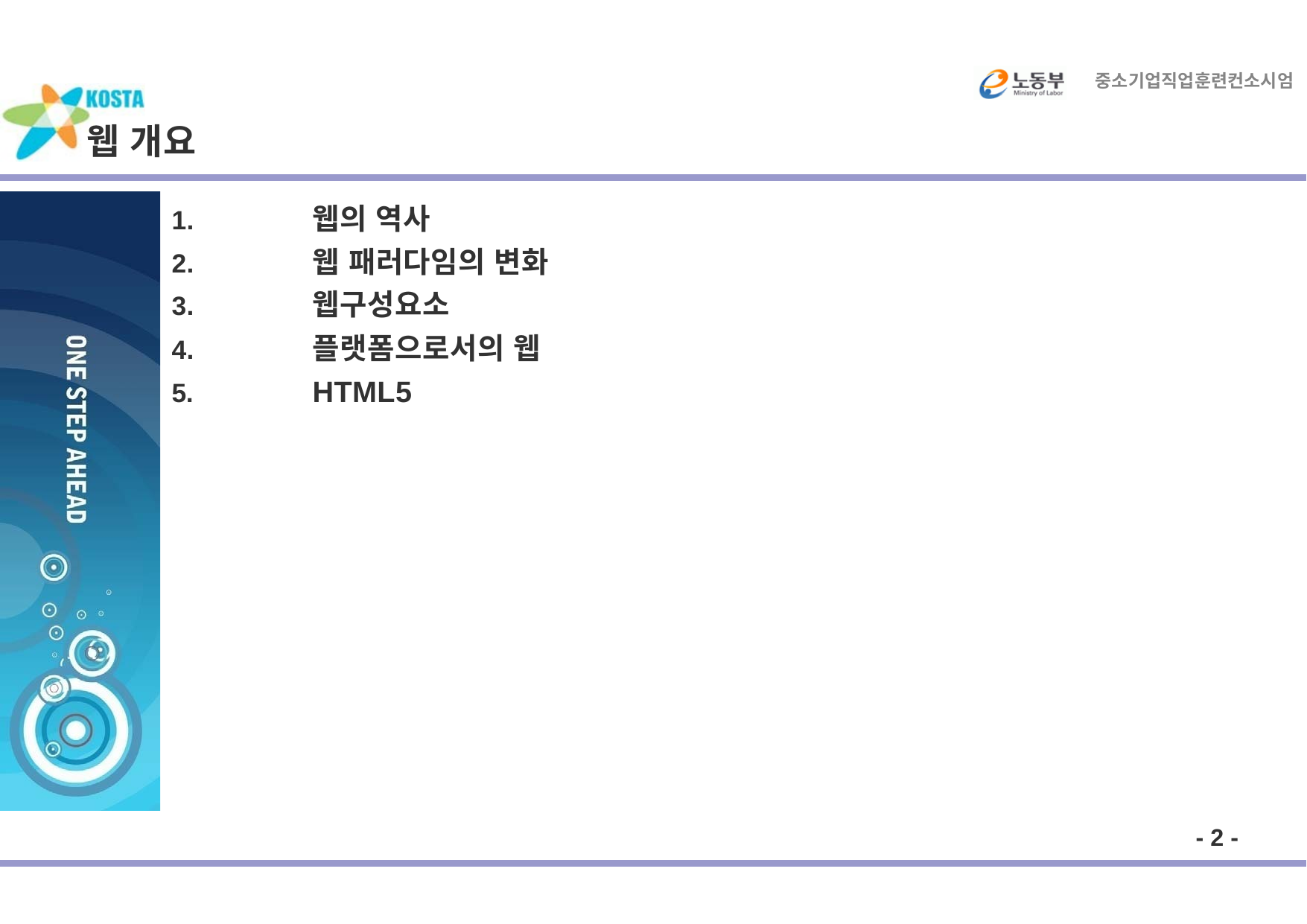

중소기업직업훈련컨소시엄

웹 개요

1.	웹의 역사
2.	웹 패러다임의 변화
3.	웹구성요소
4.	플랫폼으로서의 웹
5.	HTML5

- 2 -